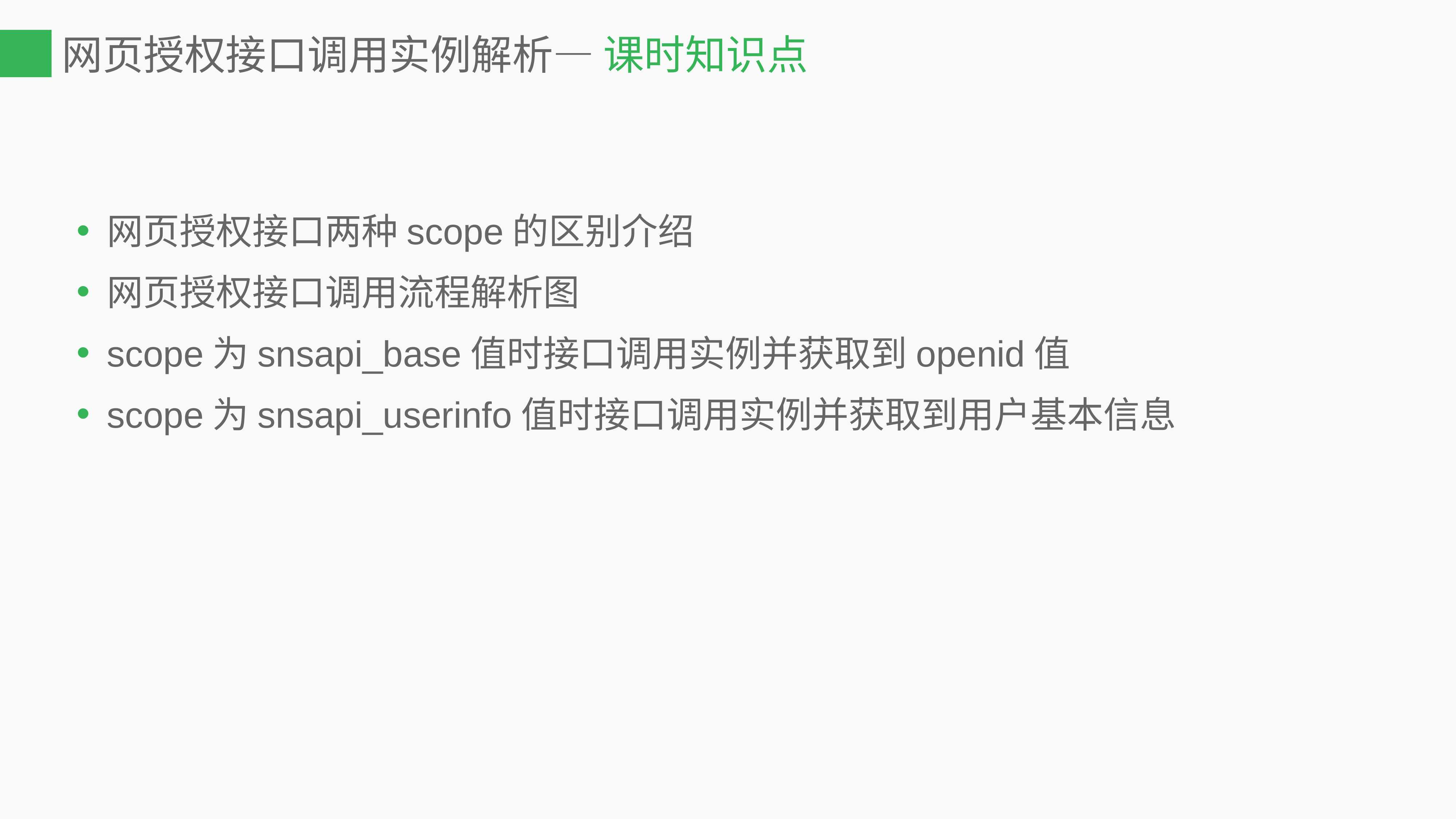

# 网页授权接口调用实例解析— 课时知识点
网页授权接口两种scope的区别介绍
网页授权接口调用流程解析图
scope为snsapi_base值时接口调用实例并获取到openid值
scope为snsapi_userinfo值时接口调用实例并获取到用户基本信息